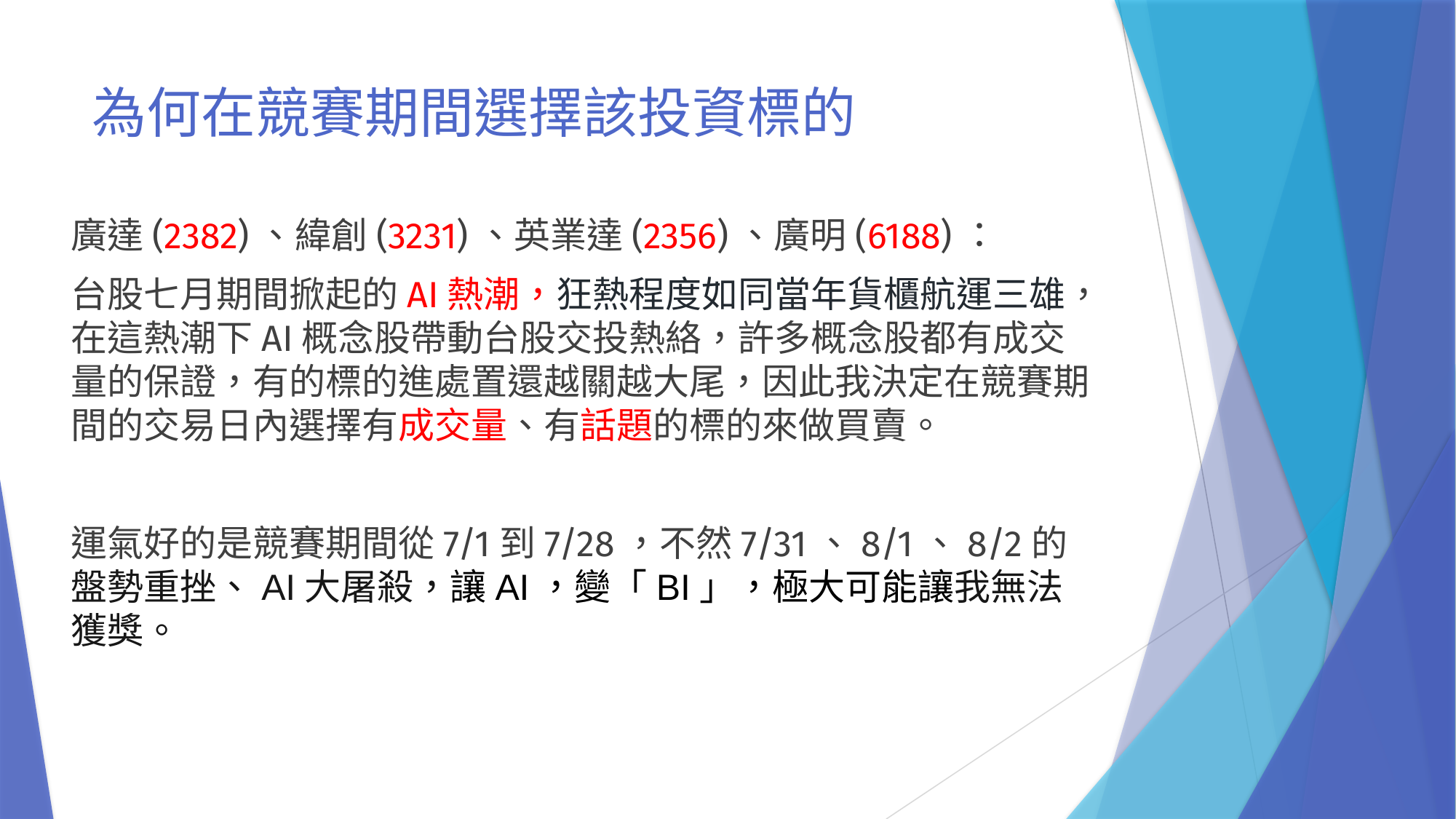

# 為何在競賽期間選擇該投資標的
廣達(2382)、緯創(3231)、英業達(2356)、廣明(6188)：
台股七月期間掀起的AI熱潮，狂熱程度如同當年貨櫃航運三雄，在這熱潮下AI概念股帶動台股交投熱絡，許多概念股都有成交量的保證，有的標的進處置還越關越大尾，因此我決定在競賽期間的交易日內選擇有成交量、有話題的標的來做買賣。

運氣好的是競賽期間從7/1到7/28，不然7/31、8/1、8/2的盤勢重挫、AI大屠殺，讓AI，變「BI」，極大可能讓我無法獲獎。